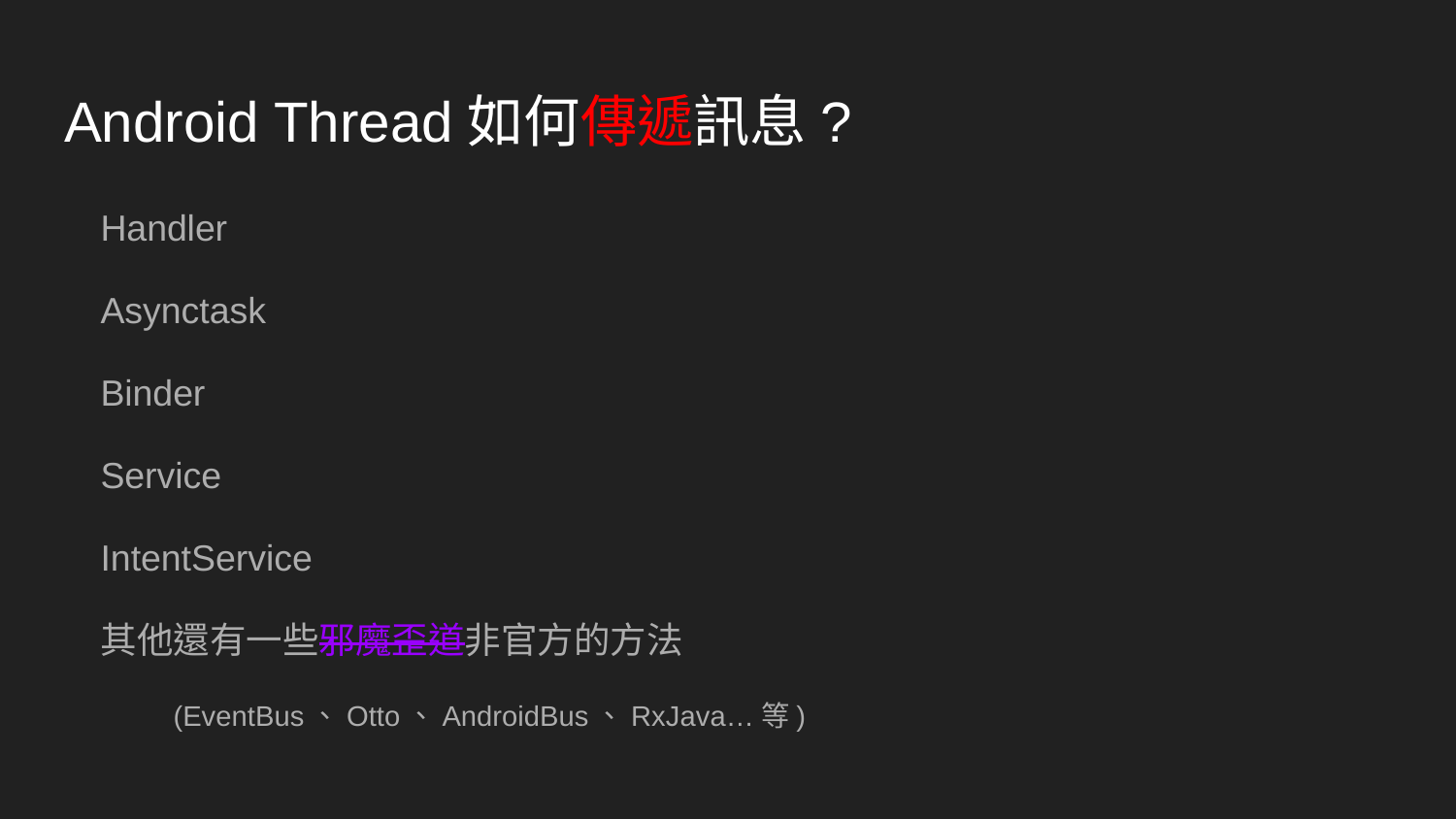

# Android Thread如何傳遞訊息?
Handler
Asynctask
Binder
Service
IntentService
其他還有一些邪魔歪道非官方的方法
(EventBus、Otto、AndroidBus、RxJava…等)